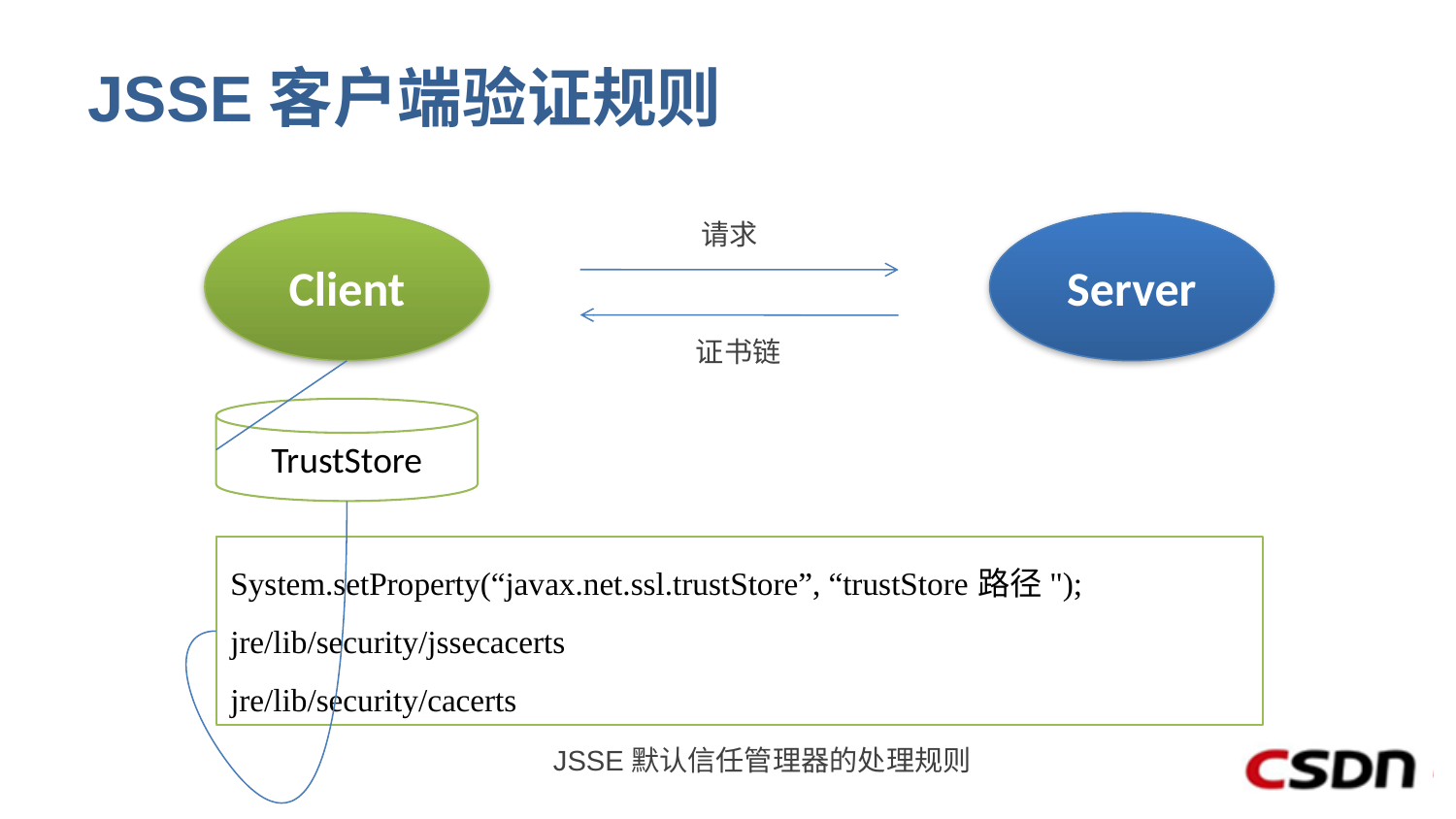

# JSSE客户端验证规则
请求
Client
Server
证书链
TrustStore
System.setProperty(“javax.net.ssl.trustStore”, “trustStore路径");
jre/lib/security/jssecacerts
jre/lib/security/cacerts
JSSE默认信任管理器的处理规则